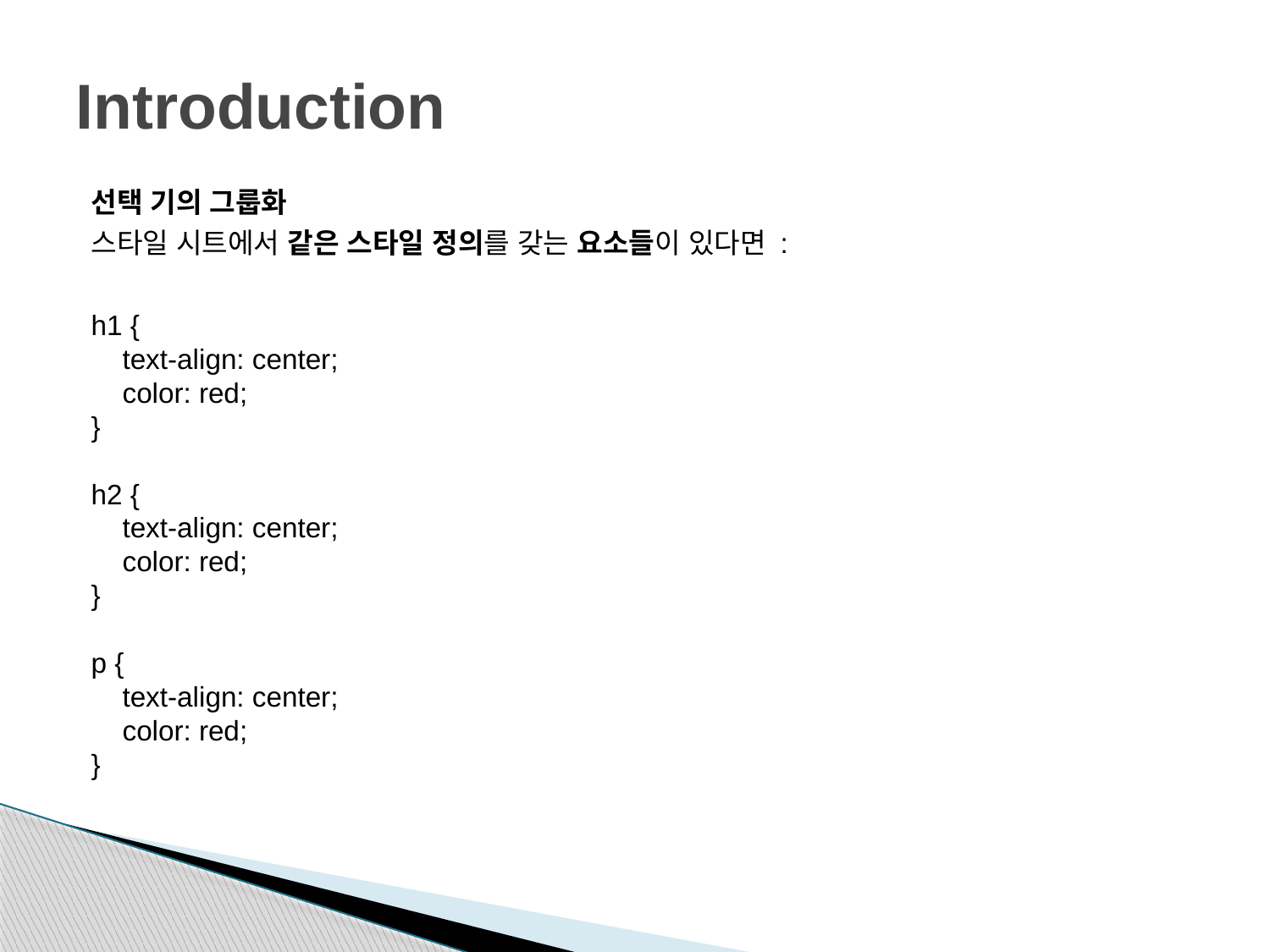

# Introduction
선택 기의 그룹화
스타일 시트에서 같은 스타일 정의를 갖는 요소들이 있다면 :

h1 {
    text-align: center;
    color: red;
}
h2 {
    text-align: center;
    color: red;
}
p {
    text-align: center;
    color: red;
}